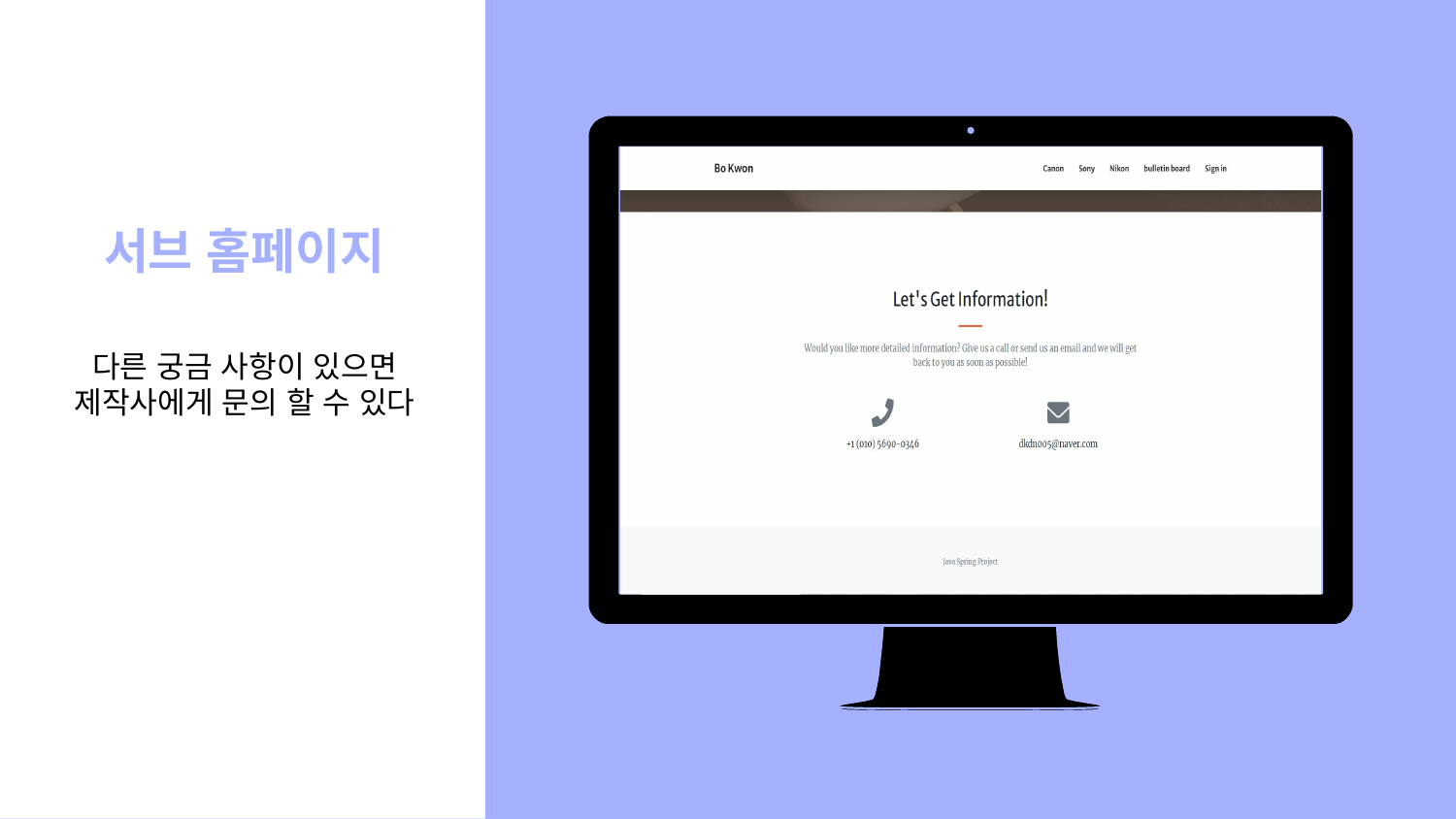

Place your screenshot here

서브 홈페이지

다른 궁금 사항이 있으면 제작사에게 문의 할 수 있다